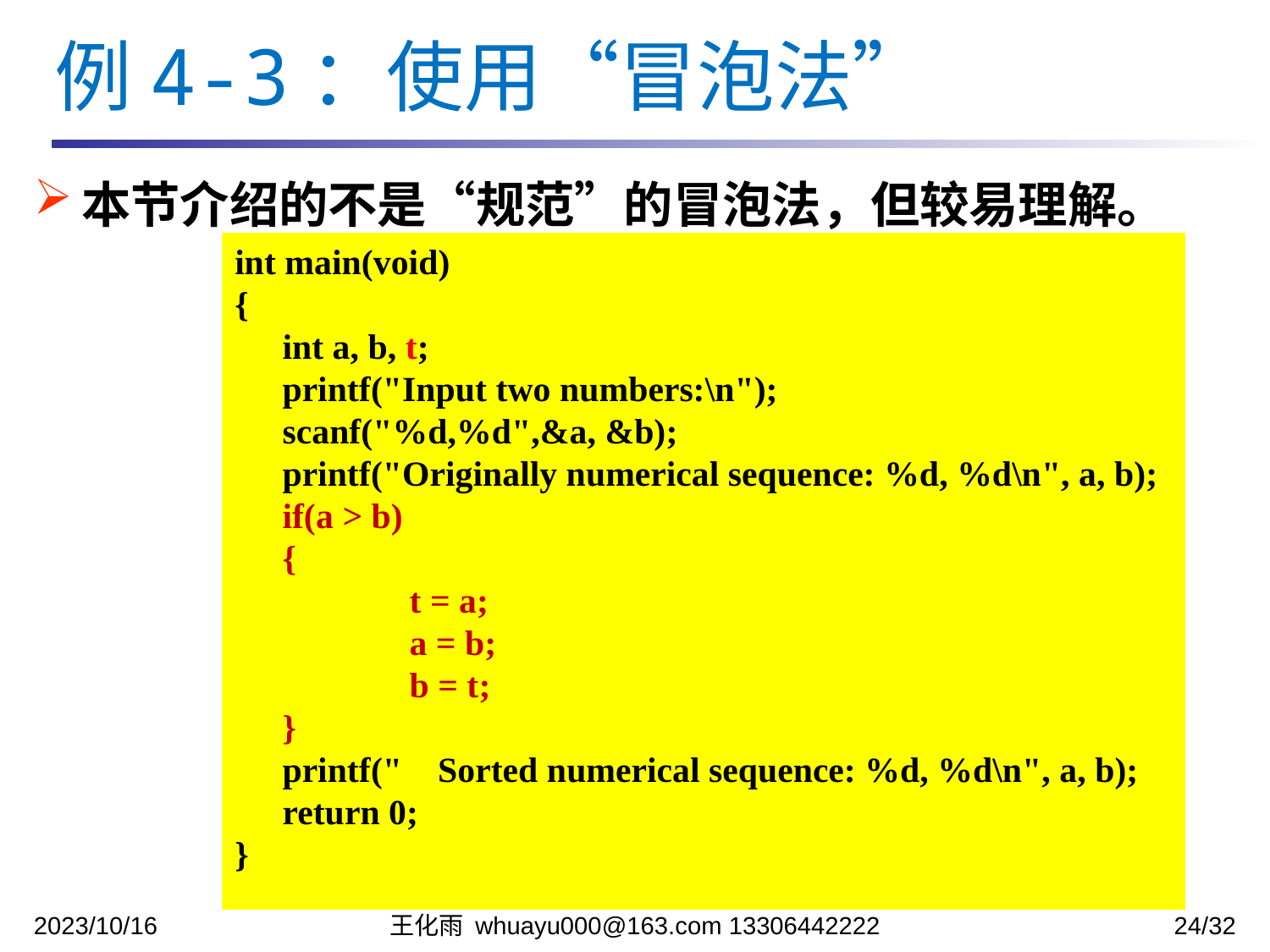

例4-3：使用“冒泡法”
本节介绍的不是“规范”的冒泡法，但较易理解。
int main(void)
{
	int a, b, t;
	printf("Input two numbers:\n");
	scanf("%d,%d",&a, &b);
	printf("Originally numerical sequence: %d, %d\n", a, b);
	if(a > b)
	{
		t = a;
		a = b;
		b = t;
	}
	printf("    Sorted numerical sequence: %d, %d\n", a, b);
	return 0;
}
2023/10/16
王化雨 whuayu000@163.com 13306442222
24/32